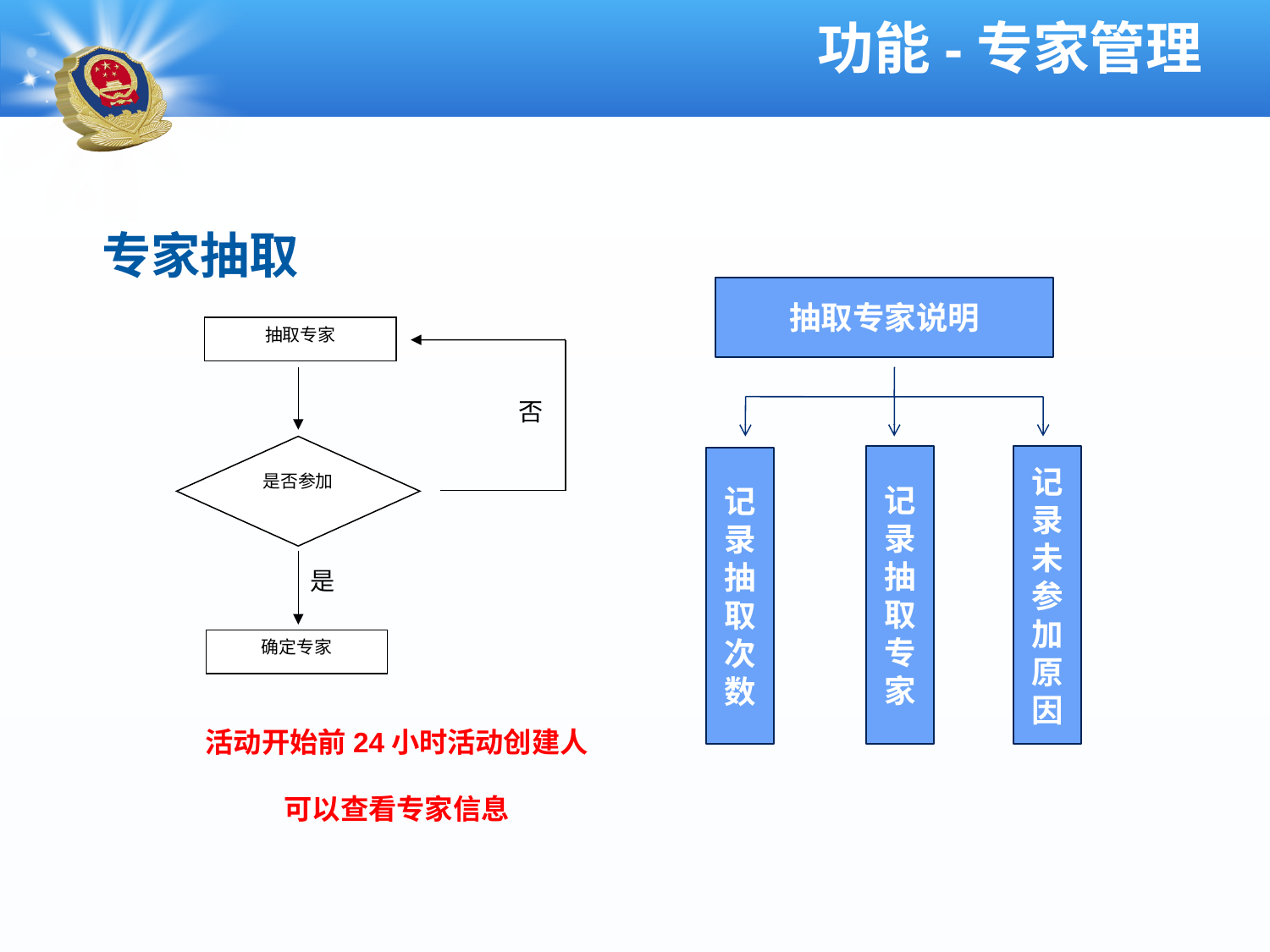

功能-专家管理

专家抽取
抽取专家说明
抽取专家
是否参加
确定专家
否
记录抽取专家
记录未参加原因
记录抽取次数
是
活动开始前24小时活动创建人
可以查看专家信息